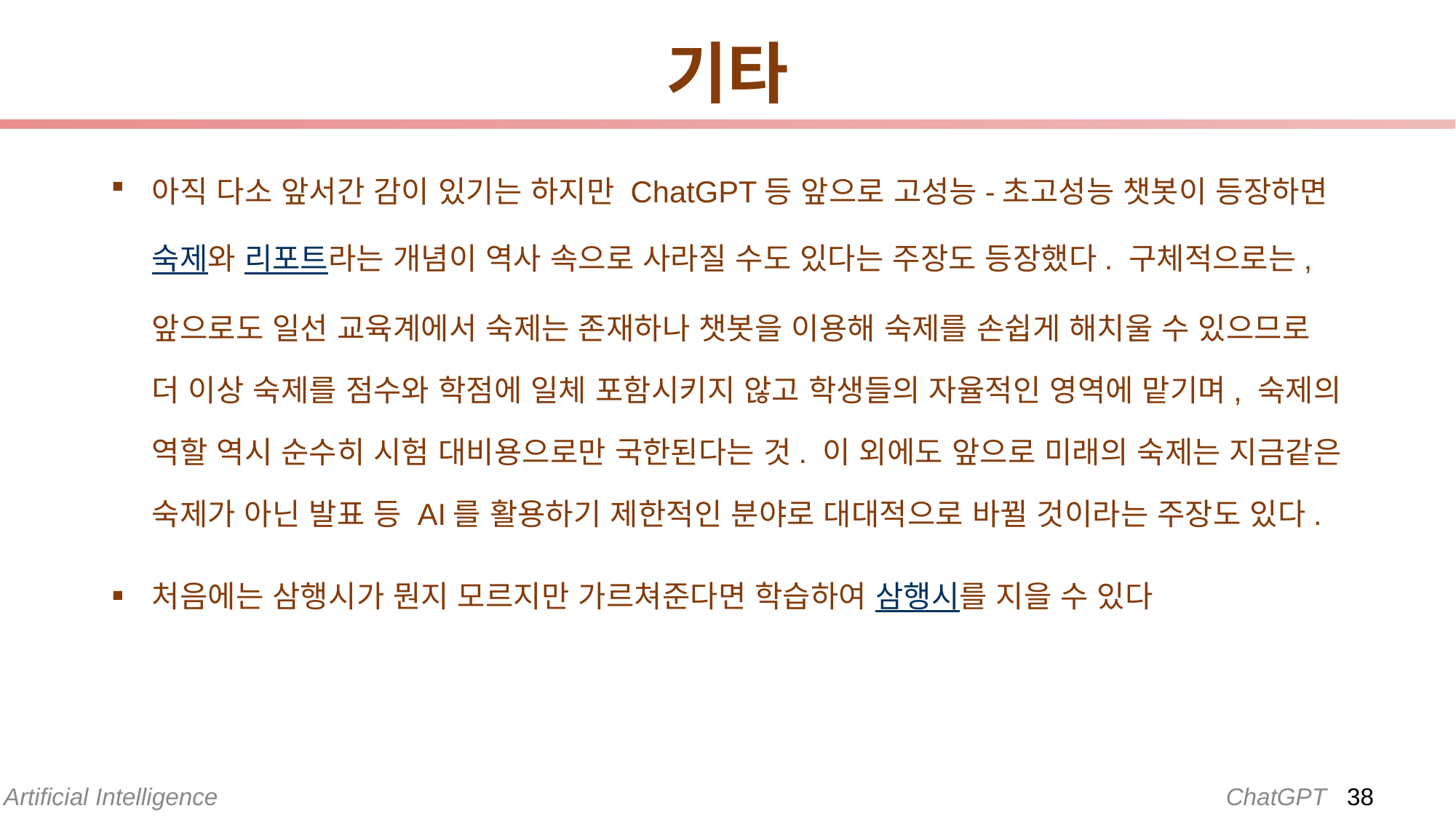

# 기타
아직 다소 앞서간 감이 있기는 하지만 ChatGPT등 앞으로 고성능-초고성능 챗봇이 등장하면 숙제와 리포트라는 개념이 역사 속으로 사라질 수도 있다는 주장도 등장했다. 구체적으로는, 앞으로도 일선 교육계에서 숙제는 존재하나 챗봇을 이용해 숙제를 손쉽게 해치울 수 있으므로 더 이상 숙제를 점수와 학점에 일체 포함시키지 않고 학생들의 자율적인 영역에 맡기며, 숙제의 역할 역시 순수히 시험 대비용으로만 국한된다는 것. 이 외에도 앞으로 미래의 숙제는 지금같은 숙제가 아닌 발표 등 AI를 활용하기 제한적인 분야로 대대적으로 바뀔 것이라는 주장도 있다.
처음에는 삼행시가 뭔지 모르지만 가르쳐준다면 학습하여 삼행시를 지을 수 있다